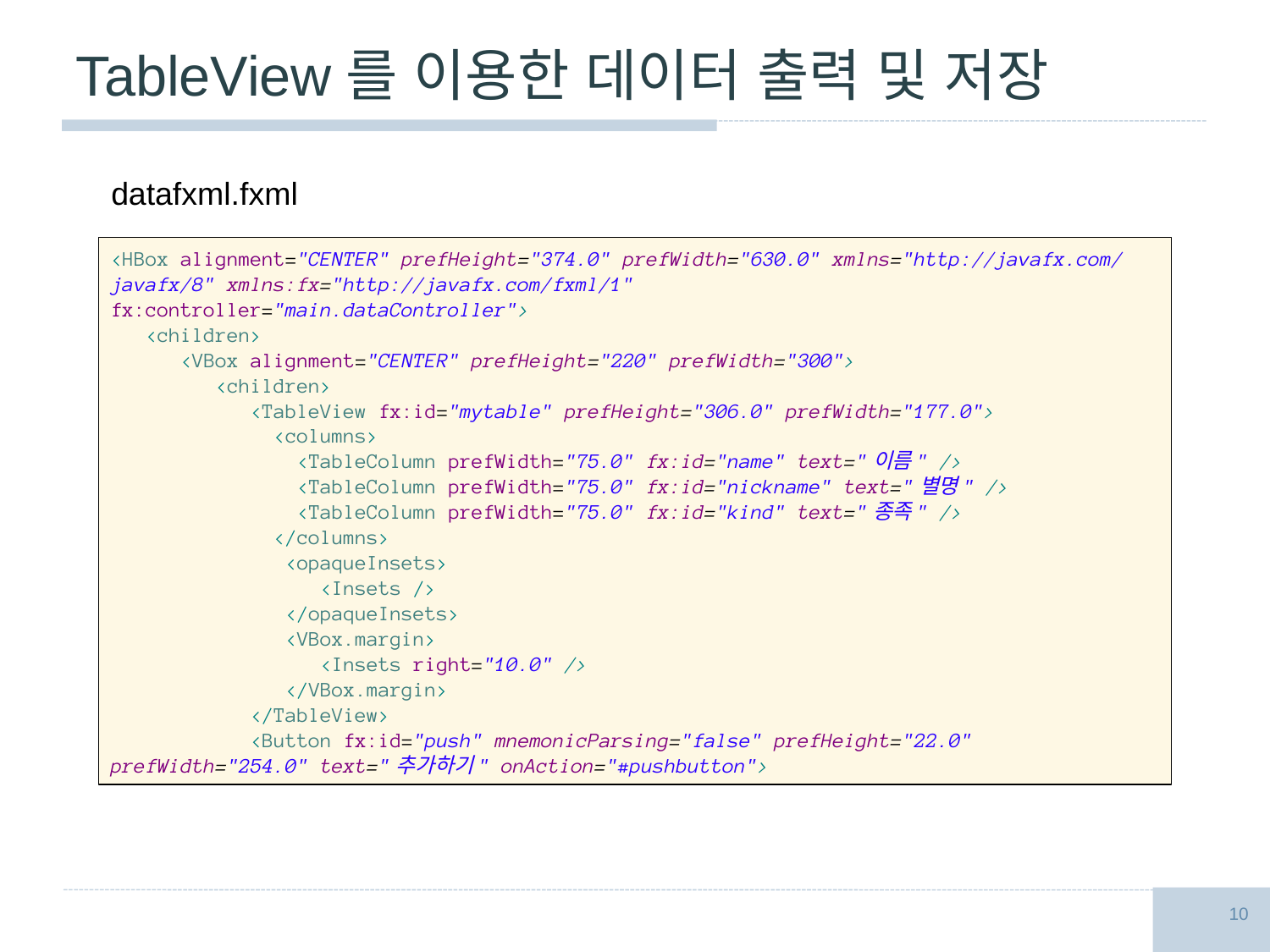

# TableView를 이용한 데이터 출력 및 저장
datafxml.fxml
<HBox alignment="CENTER" prefHeight="374.0" prefWidth="630.0" xmlns="http://javafx.com/javafx/8" xmlns:fx="http://javafx.com/fxml/1"
fx:controller="main.dataController">
   <children>
      <VBox alignment="CENTER" prefHeight="220" prefWidth="300">
         <children>
            <TableView fx:id="mytable" prefHeight="306.0" prefWidth="177.0">
              <columns>
                <TableColumn prefWidth="75.0" fx:id="name" text="이름" />
                <TableColumn prefWidth="75.0" fx:id="nickname" text="별명" />
                <TableColumn prefWidth="75.0" fx:id="kind" text="종족" />
              </columns>
               <opaqueInsets>
                  <Insets />
               </opaqueInsets>
               <VBox.margin>
                  <Insets right="10.0" />
               </VBox.margin>
            </TableView>
            <Button fx:id="push" mnemonicParsing="false" prefHeight="22.0" prefWidth="254.0" text="추가하기" onAction="#pushbutton">